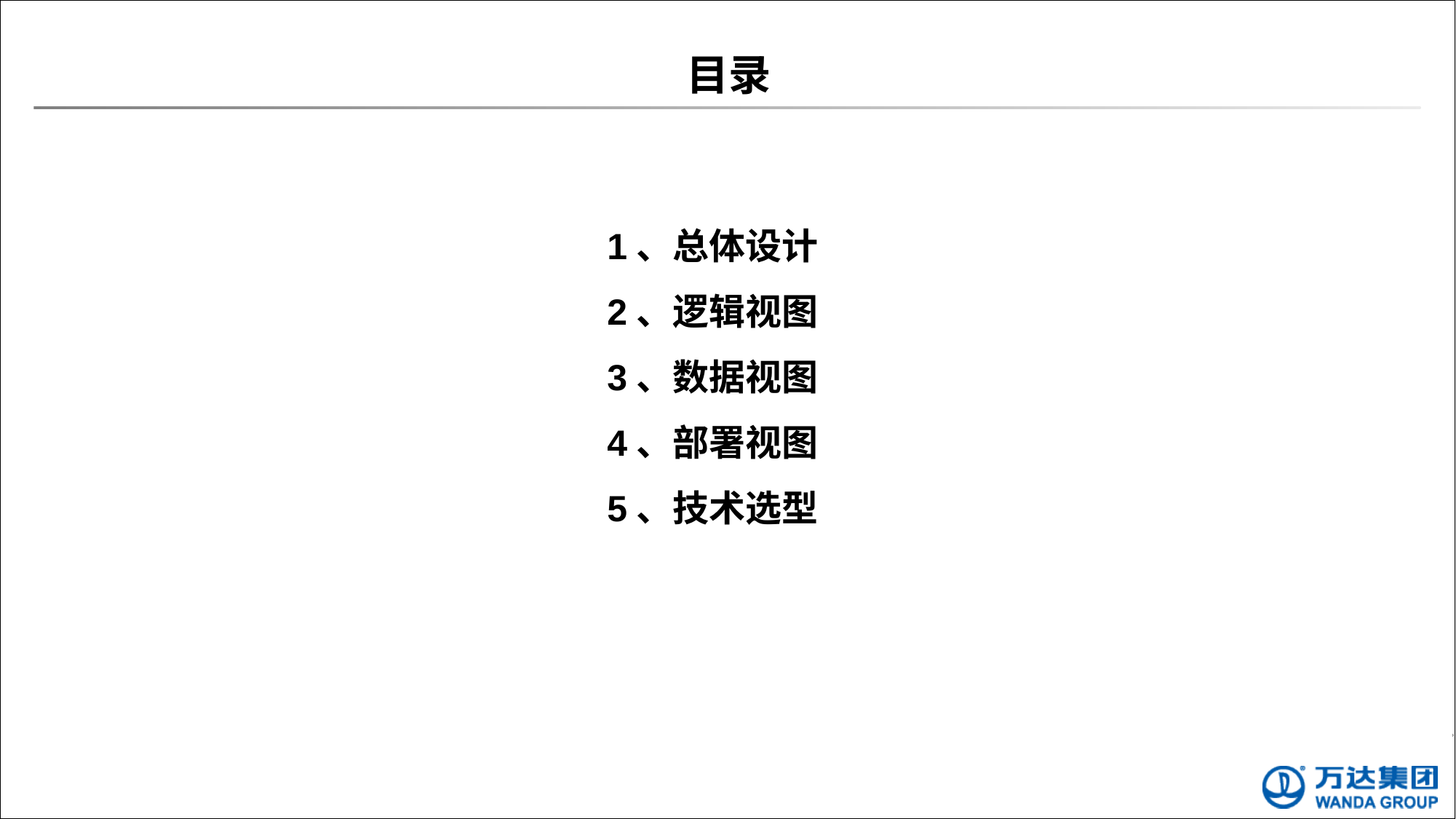

# 目录
1、总体设计
2、逻辑视图
3、数据视图
4、部署视图
5、技术选型